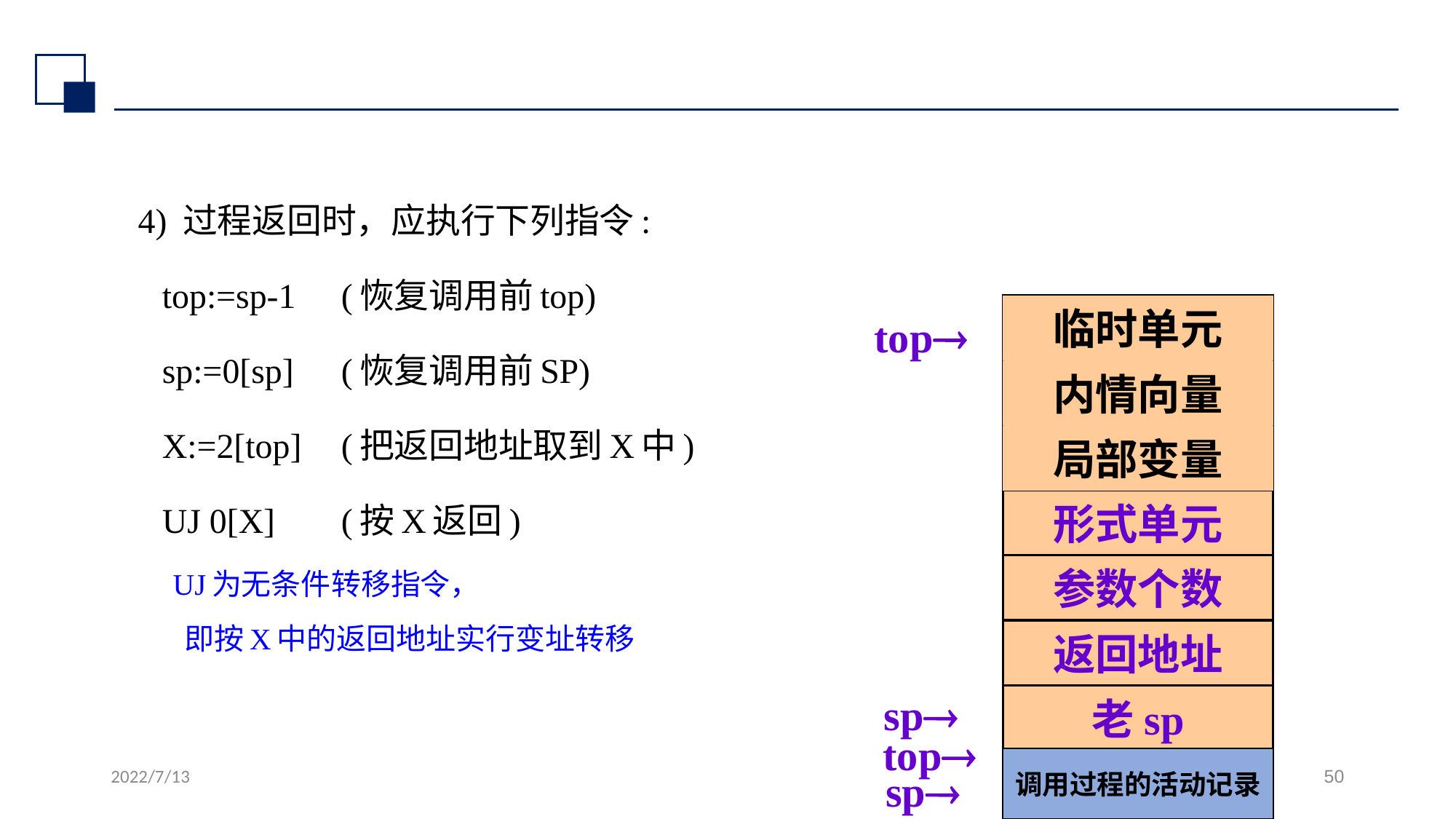

#
4) 过程返回时，应执行下列指令:
	top:=sp-1  	(恢复调用前top)
	sp:=0[sp]  	(恢复调用前SP)
	X:=2[top]  	(把返回地址取到X中)
	UJ 0[X]   	(按X返回)
    UJ为无条件转移指令，
      即按X中的返回地址实行变址转移

临时单元
内情向量
局部变量
形式单元
参数个数
返回地址
老sp
top→
sp→
top→

调用过程的活动记录
2022/7/13
50
sp→